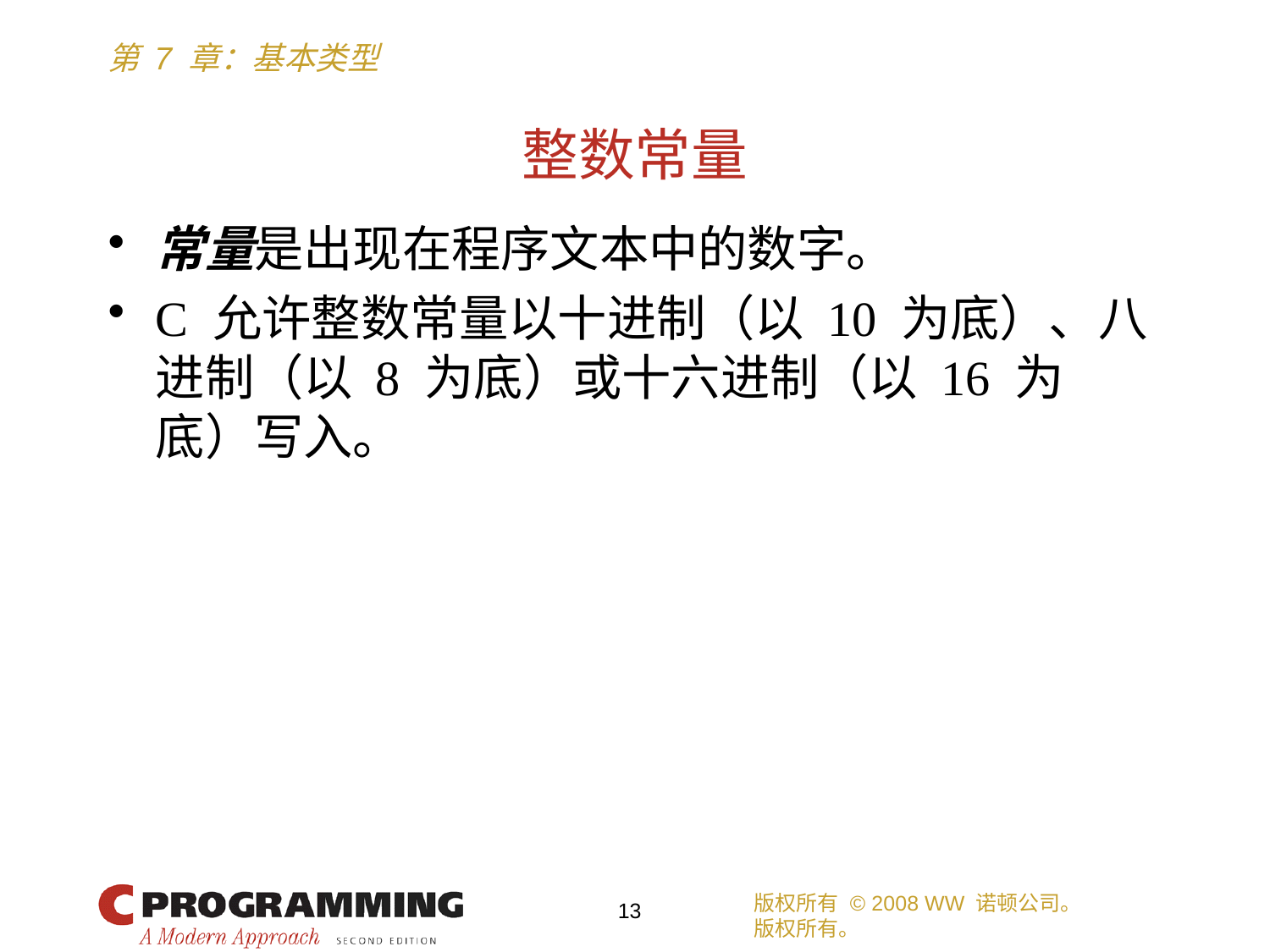

# 整数常量
常量是出现在程序文本中的数字。
C 允许整数常量以十进制（以 10 为底）、八进制（以 8 为底）或十六进制（以 16 为底）写入。
版权所有 © 2008 WW 诺顿公司。
版权所有。
13